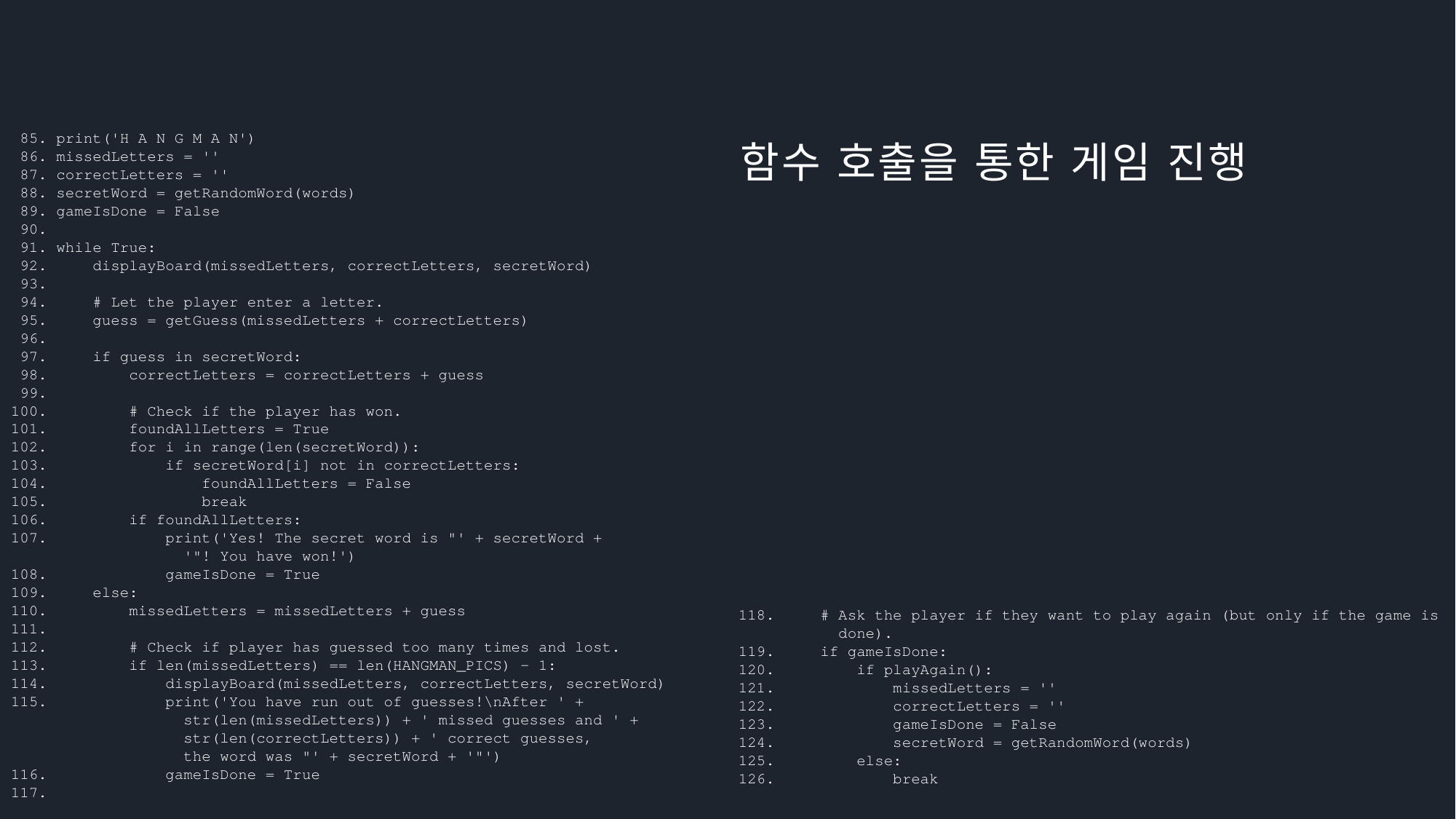

85. print('H A N G M A N')
 86. missedLetters = ''
 87. correctLetters = ''
 88. secretWord = getRandomWord(words)
 89. gameIsDone = False
 90.
 91. while True:
 92.     displayBoard(missedLetters, correctLetters, secretWord)
 93.
 94.     # Let the player enter a letter.
 95.     guess = getGuess(missedLetters + correctLetters)
 96.
 97.     if guess in secretWord:
 98.         correctLetters = correctLetters + guess
 99.
100.         # Check if the player has won.
101.         foundAllLetters = True
102.         for i in range(len(secretWord)):
103.             if secretWord[i] not in correctLetters:
104.                 foundAllLetters = False
105.                 break
106.         if foundAllLetters:
107.             print('Yes! The secret word is "' + secretWord +
                   '"! You have won!')
108.             gameIsDone = True
109.     else:
110.         missedLetters = missedLetters + guess
111.
112.         # Check if player has guessed too many times and lost.
113.         if len(missedLetters) == len(HANGMAN_PICS) - 1:
114.             displayBoard(missedLetters, correctLetters, secretWord)
115.             print('You have run out of guesses!\nAfter ' +
                   str(len(missedLetters)) + ' missed guesses and ' +
                   str(len(correctLetters)) + ' correct guesses,
                   the word was "' + secretWord + '"')
116.             gameIsDone = True
117.
함수 호출을 통한 게임 진행
118.     # Ask the player if they want to play again (but only if the game is
           done).
119.     if gameIsDone:
120.         if playAgain():
121.             missedLetters = ''
122.             correctLetters = ''
123.             gameIsDone = False
124.             secretWord = getRandomWord(words)
125.         else:
126.             break